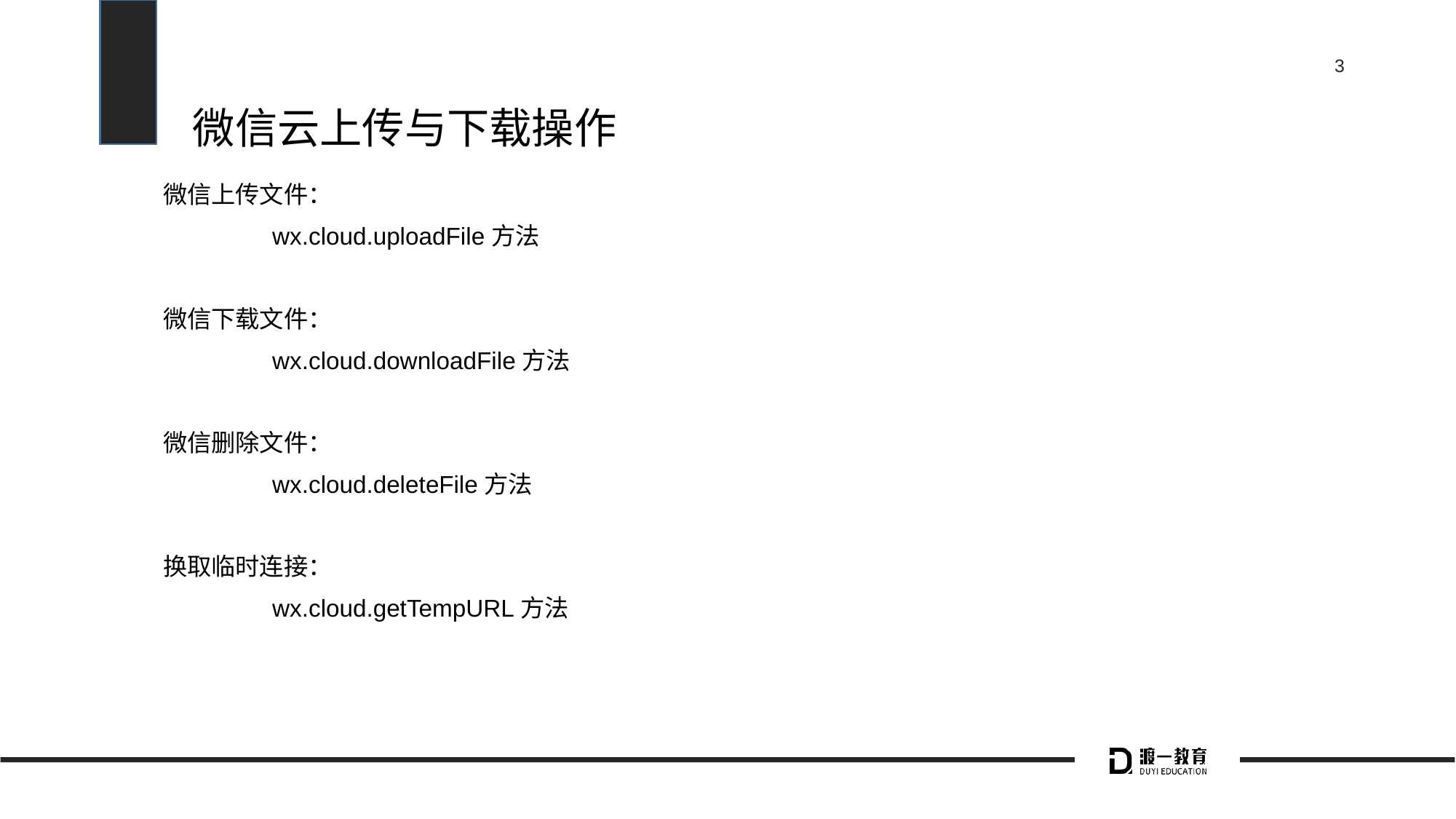

# 微信云上传与下载操作
微信上传文件：
	wx.cloud.uploadFile方法

微信下载文件：
	wx.cloud.downloadFile方法

微信删除文件：
	wx.cloud.deleteFile方法

换取临时连接：
	wx.cloud.getTempURL方法